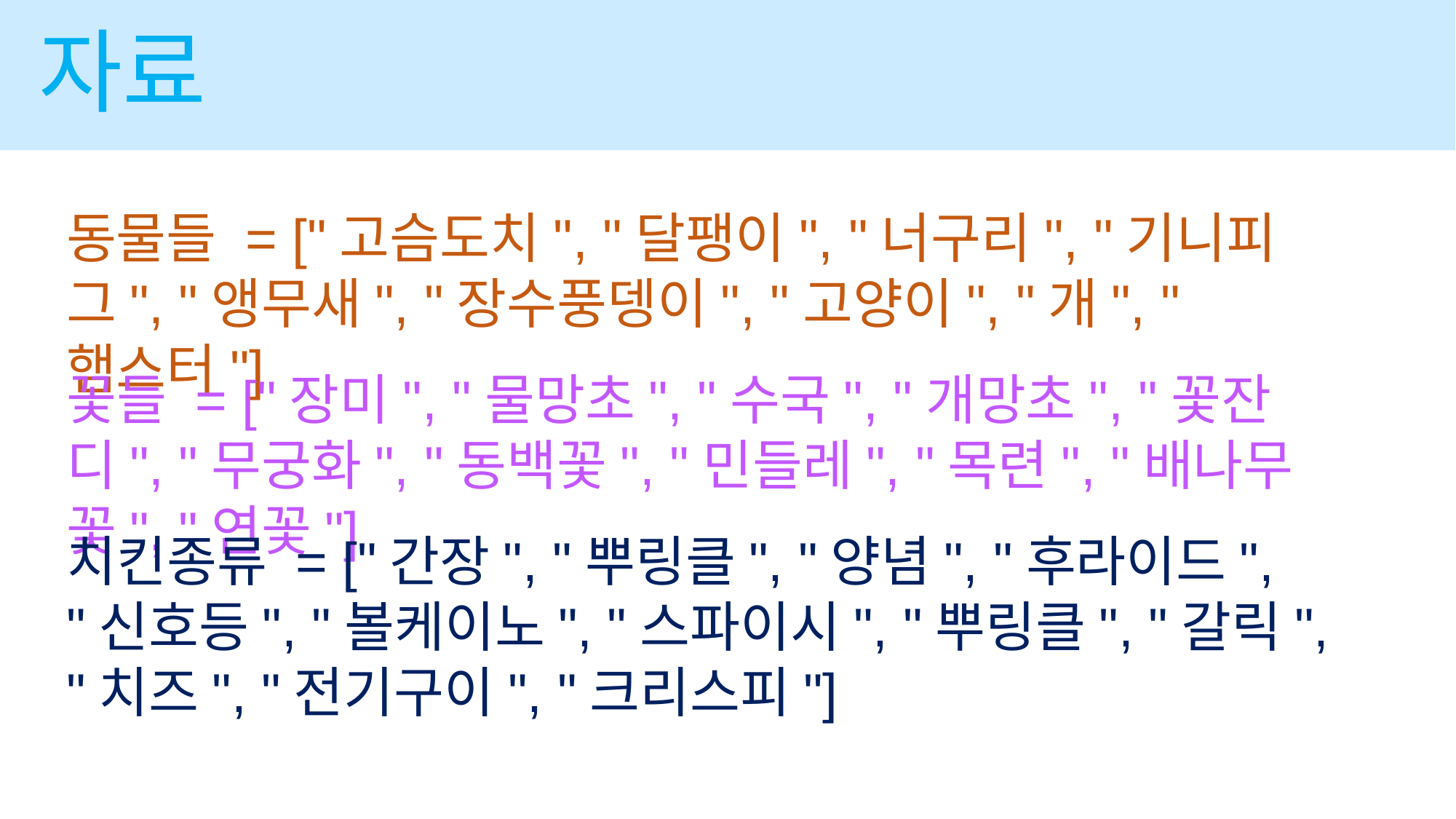

자료
동물들 = ["고슴도치", "달팽이", "너구리", "기니피그", "앵무새", "장수풍뎅이", "고양이", "개", "햄스터"]
꽃들 = ["장미", "물망초", "수국", "개망초", "꽃잔디", "무궁화", "동백꽃", "민들레", "목련", "배나무꽃", "연꽃"]
치킨종류 = ["간장", "뿌링클", "양념", "후라이드", "신호등", "볼케이노", "스파이시", "뿌링클", "갈릭", "치즈", "전기구이", "크리스피"]